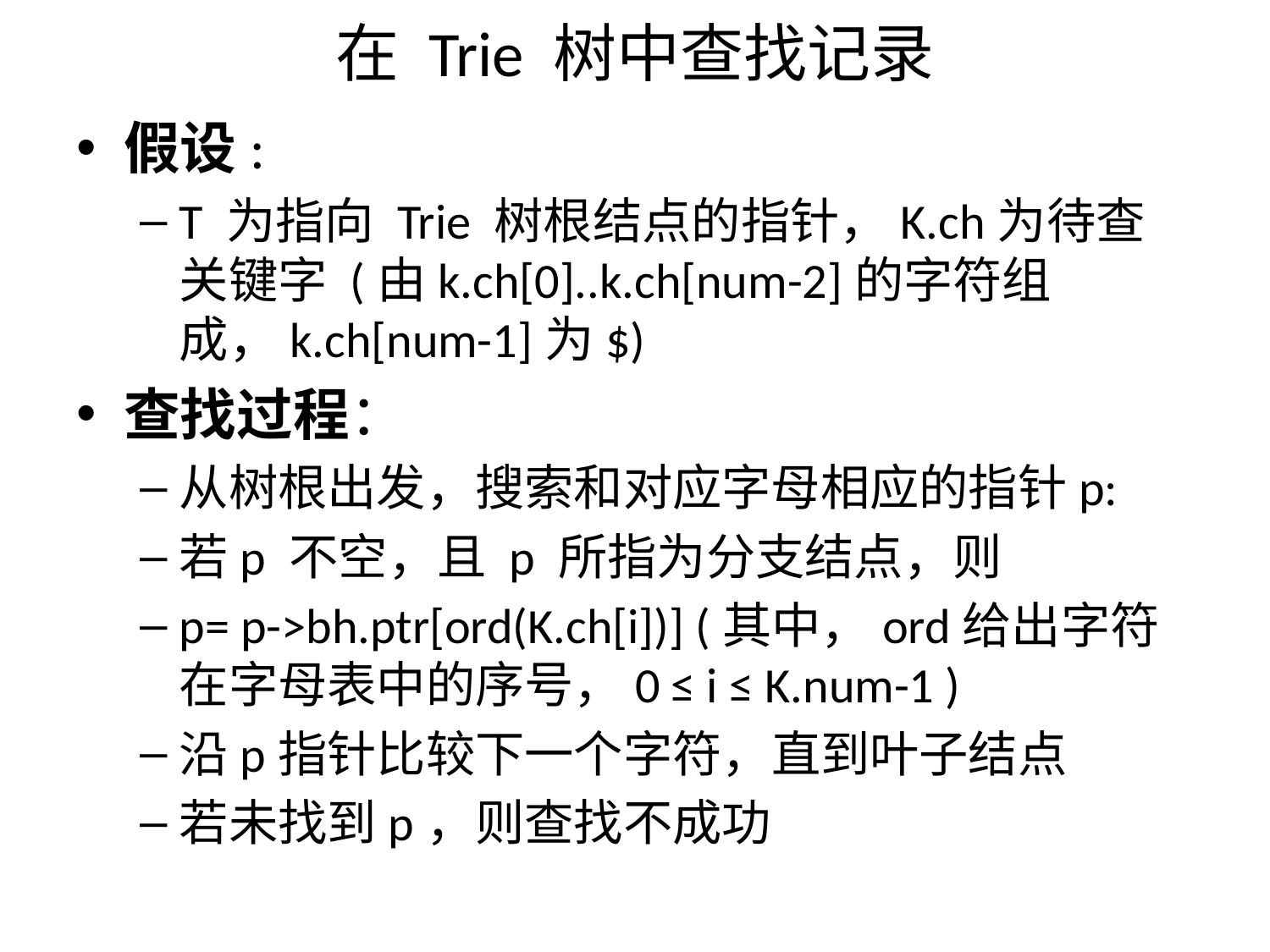

# 在 Trie 树中查找记录
假设:
T 为指向 Trie 树根结点的指针，K.ch为待查关键字 (由k.ch[0]..k.ch[num-2]的字符组成，k.ch[num-1]为$)
查找过程：
从树根出发，搜索和对应字母相应的指针p:
若p 不空，且 p 所指为分支结点，则
p= p->bh.ptr[ord(K.ch[i])] (其中，ord给出字符在字母表中的序号，0 ≤ i ≤ K.num-1 )
沿p指针比较下一个字符，直到叶子结点
若未找到p，则查找不成功